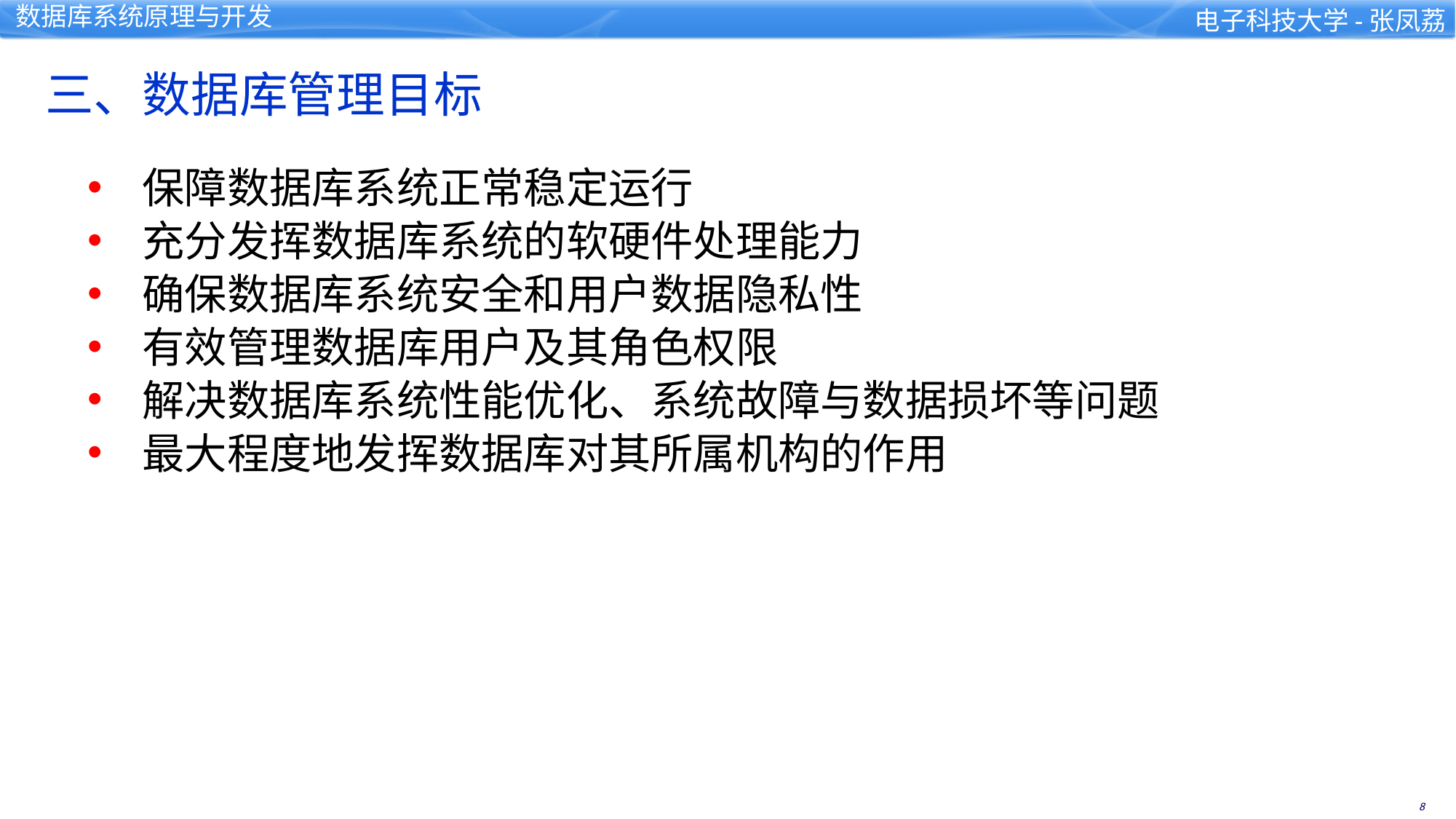

三、数据库管理目标
保障数据库系统正常稳定运行
充分发挥数据库系统的软硬件处理能力
确保数据库系统安全和用户数据隐私性
有效管理数据库用户及其角色权限
解决数据库系统性能优化、系统故障与数据损坏等问题
最大程度地发挥数据库对其所属机构的作用